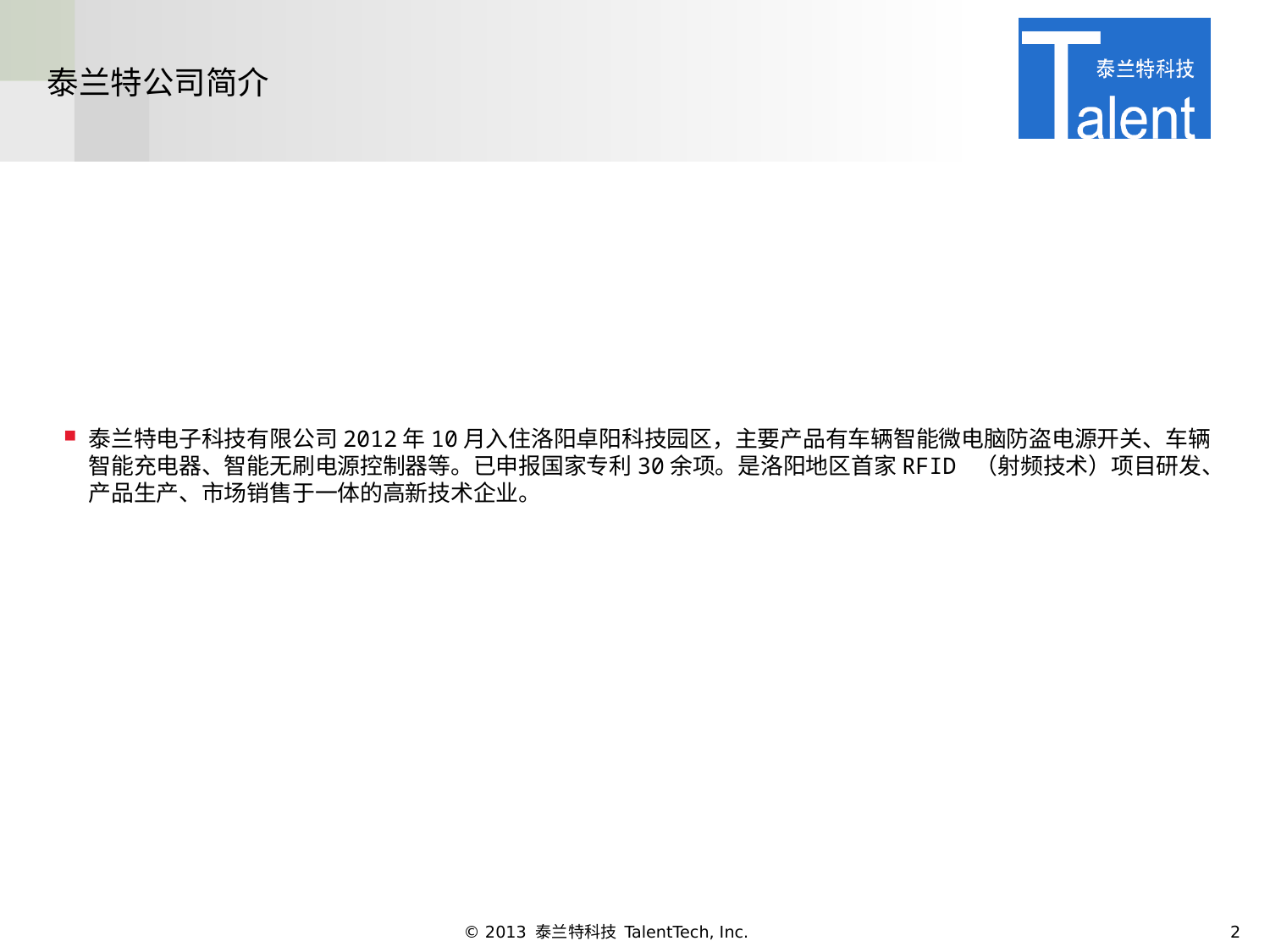

# 泰兰特公司简介

泰兰特电子科技有限公司2012年10月入住洛阳卓阳科技园区，主要产品有车辆智能微电脑防盗电源开关、车辆智能充电器、智能无刷电源控制器等。已申报国家专利30余项。是洛阳地区首家RFID （射频技术）项目研发、产品生产、市场销售于一体的高新技术企业。